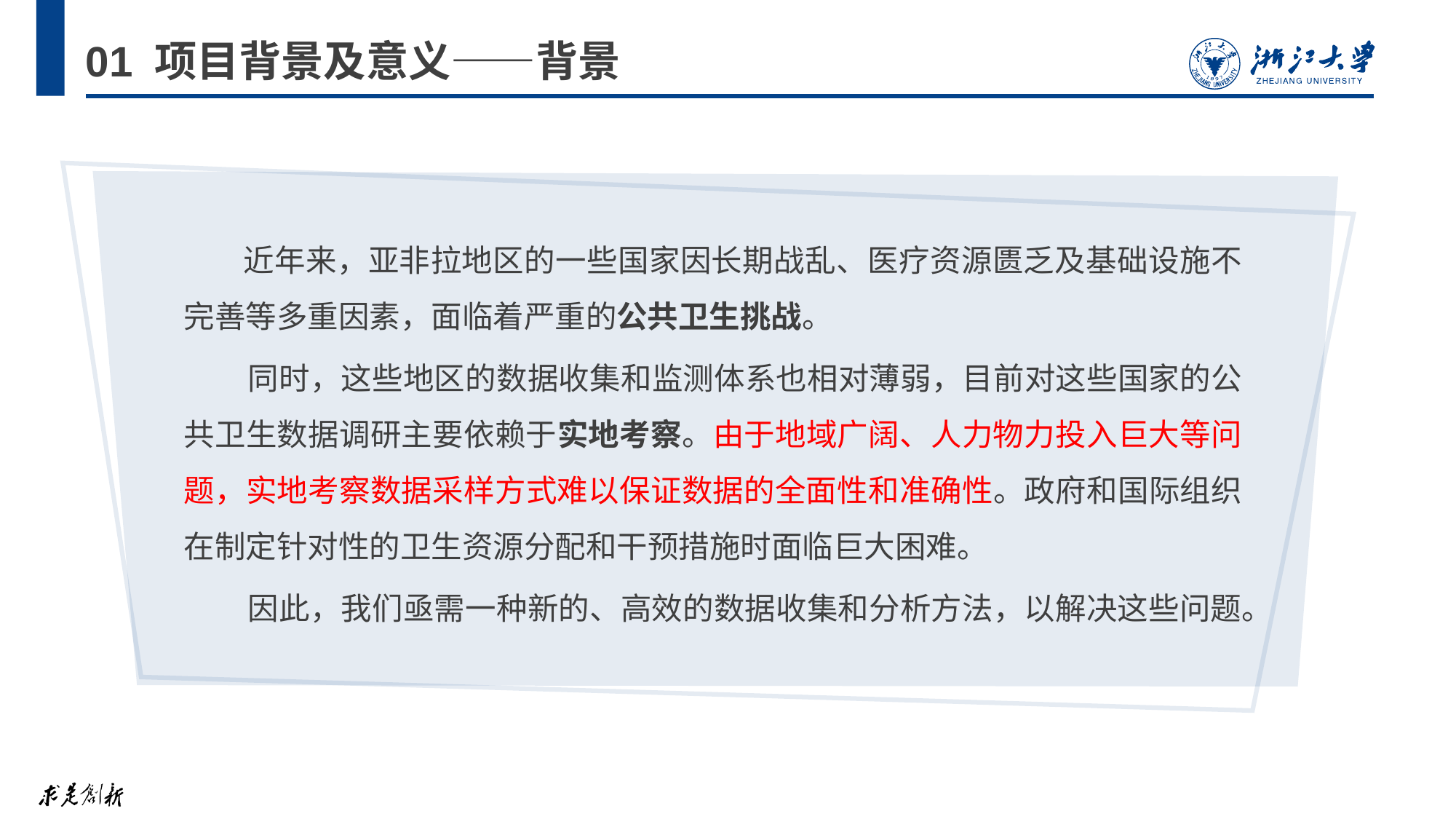

# 01 项目背景及意义——背景

          近年来，亚非拉地区的一些国家因长期战乱、医疗资源匮乏及基础设施不完善等多重因素，面临着严重的公共卫生挑战。
        同时，这些地区的数据收集和监测体系也相对薄弱，目前对这些国家的公共卫生数据调研主要依赖于实地考察。由于地域广阔、人力物力投入巨大等问题，实地考察数据采样方式难以保证数据的全面性和准确性。政府和国际组织在制定针对性的卫生资源分配和干预措施时面临巨大困难。
        因此，我们亟需一种新的、高效的数据收集和分析方法，以解决这些问题。